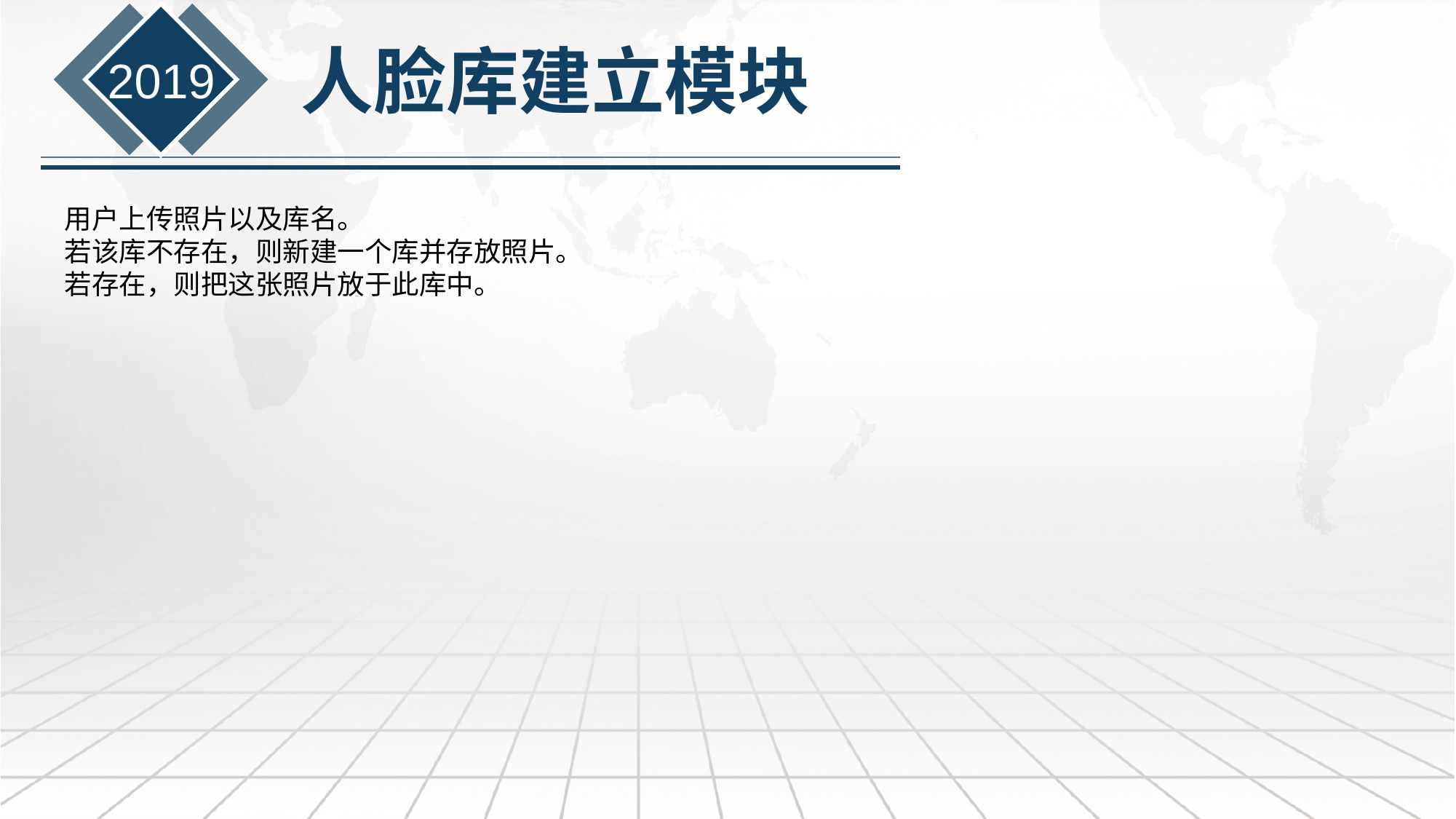

人脸库建立模块
2019
用户上传照片以及库名。
若该库不存在，则新建一个库并存放照片。
若存在，则把这张照片放于此库中。